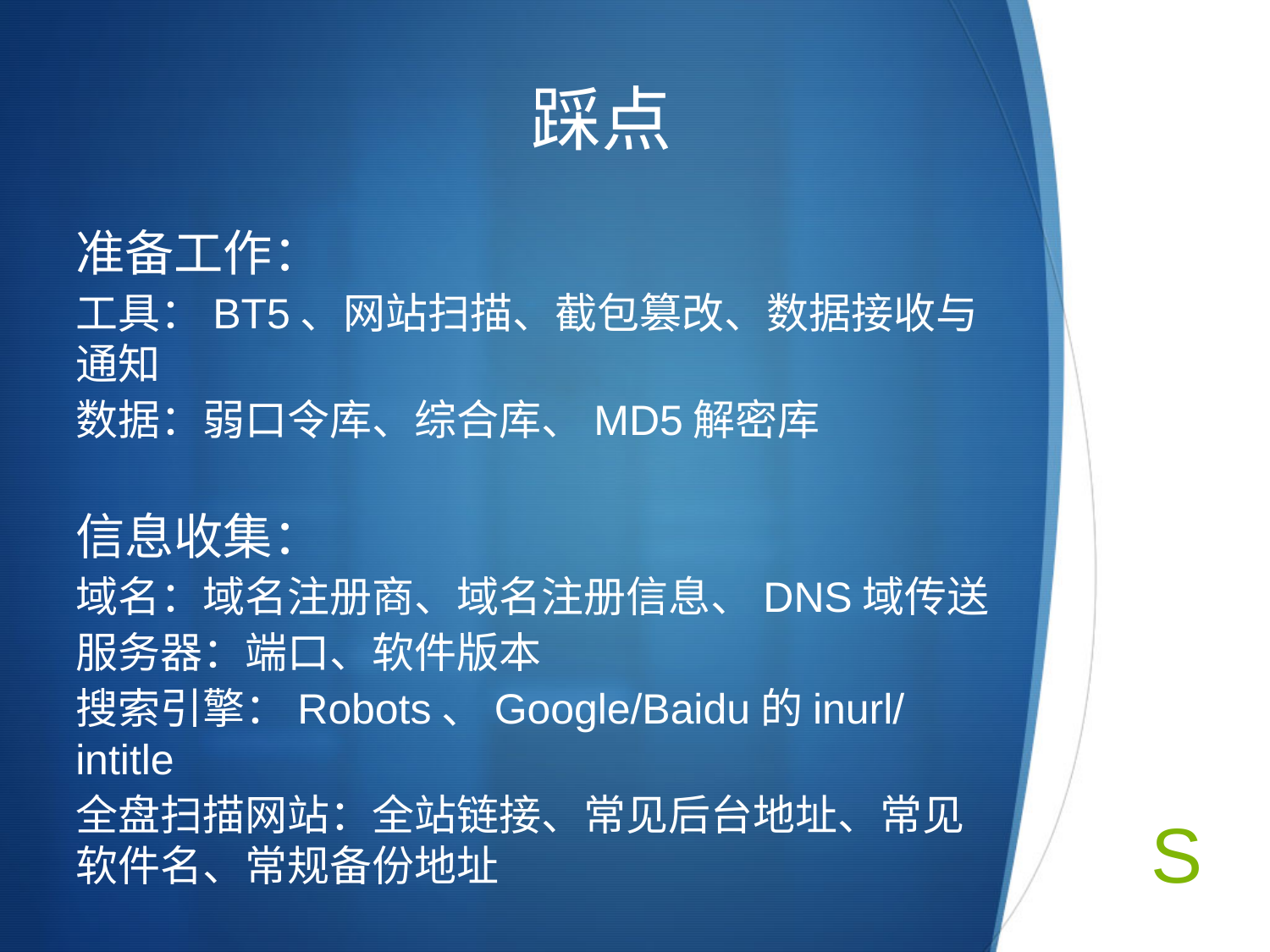

# 踩点
准备工作：
工具：BT5、网站扫描、截包篡改、数据接收与通知
数据：弱口令库、综合库、MD5解密库

信息收集：
域名：域名注册商、域名注册信息、DNS域传送
服务器：端口、软件版本
搜索引擎：Robots、Google/Baidu的inurl/intitle
全盘扫描网站：全站链接、常见后台地址、常见软件名、常规备份地址